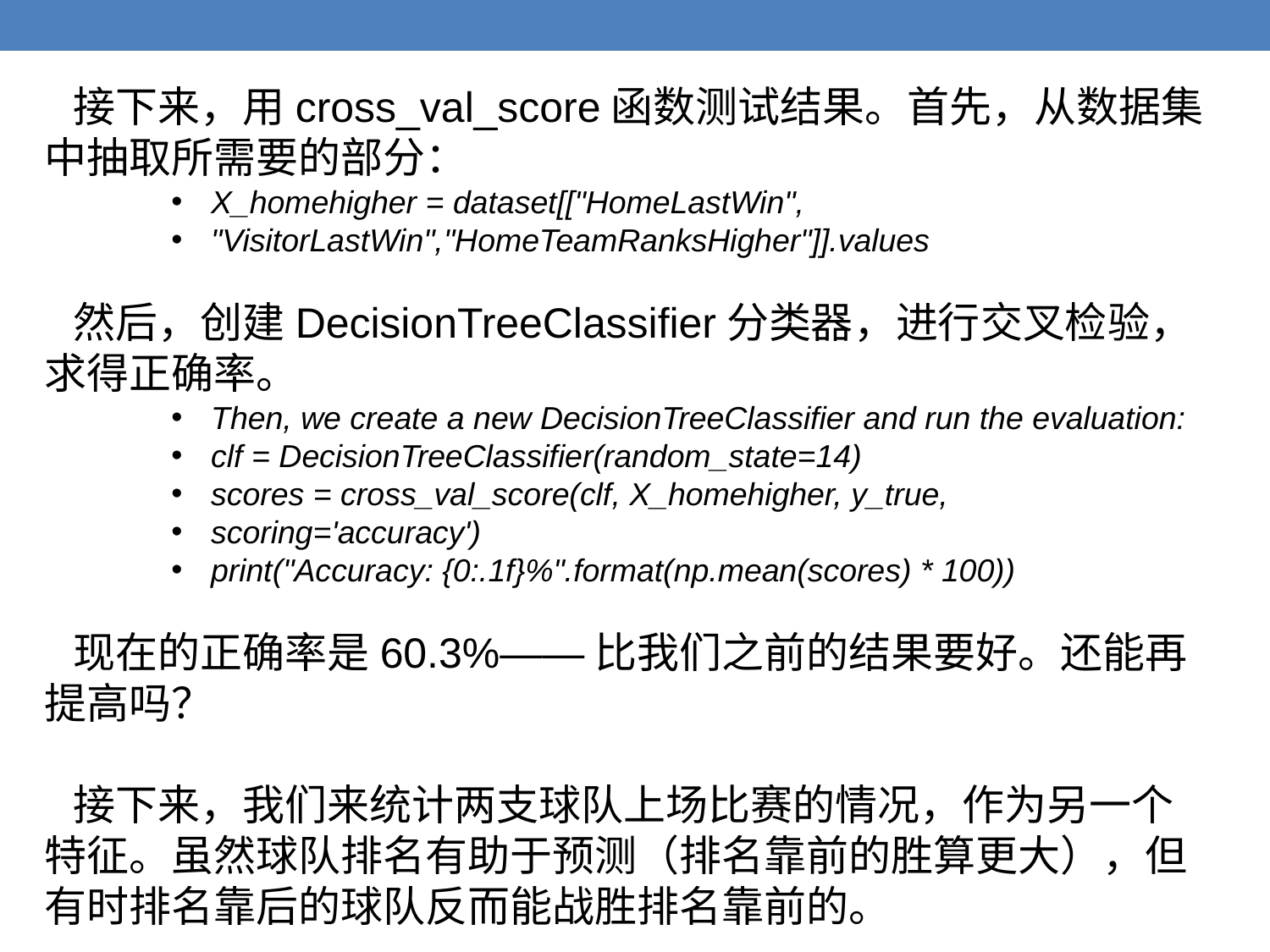

接下来，用cross_val_score函数测试结果。首先，从数据集中抽取所需要的部分：
X_homehigher = dataset[["HomeLastWin",
"VisitorLastWin","HomeTeamRanksHigher"]].values

  然后，创建DecisionTreeClassifier分类器，进行交叉检验，求得正确率。
Then, we create a new DecisionTreeClassifier and run the evaluation:
clf = DecisionTreeClassifier(random_state=14)
scores = cross_val_score(clf, X_homehigher, y_true,
scoring='accuracy')
print("Accuracy: {0:.1f}%".format(np.mean(scores) * 100))

  现在的正确率是60.3%——比我们之前的结果要好。还能再提高吗？

  接下来，我们来统计两支球队上场比赛的情况，作为另一个特征。虽然球队排名有助于预测（排名靠前的胜算更大），但有时排名靠后的球队反而能战胜排名靠前的。